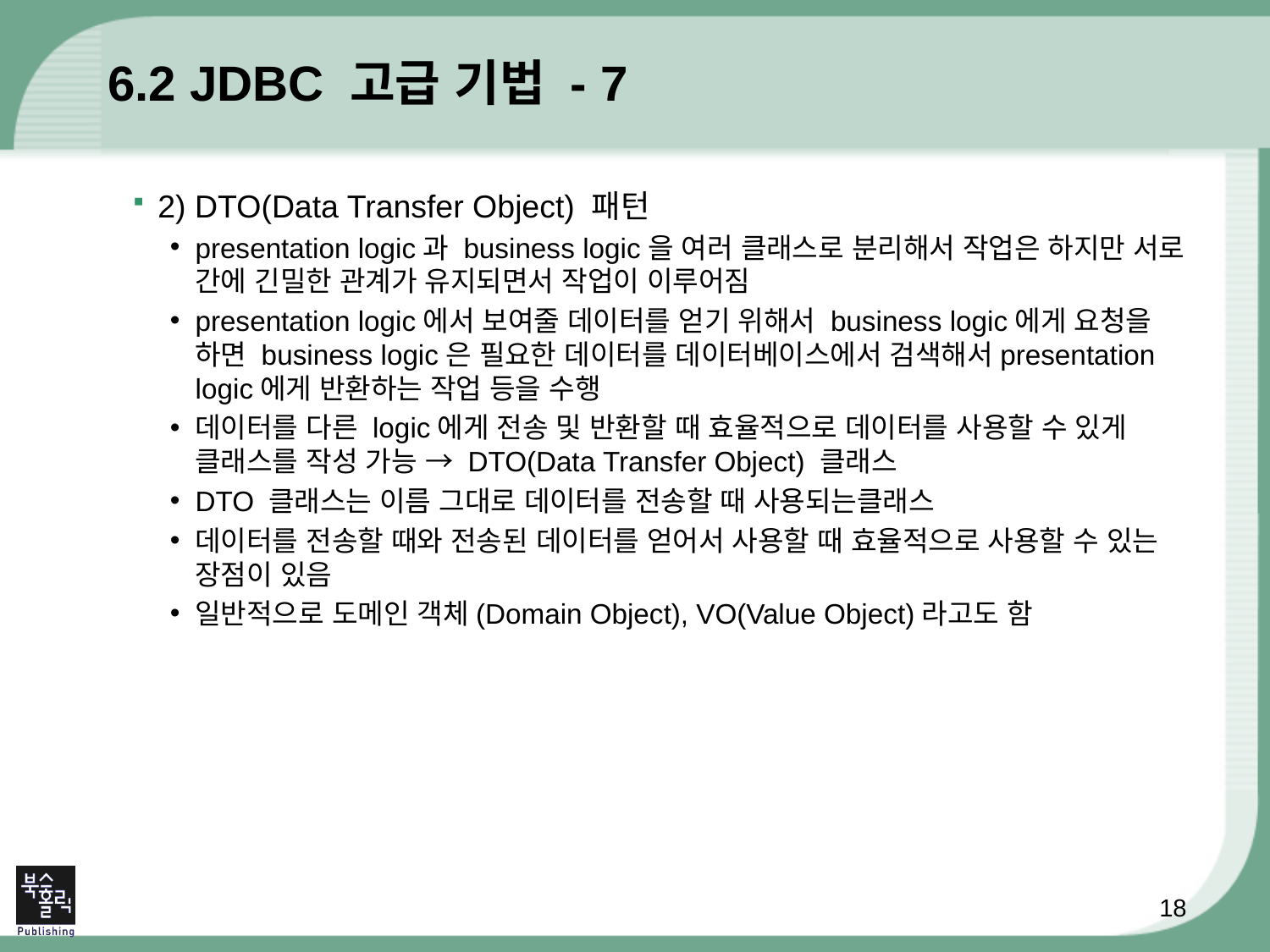

# 6.2 JDBC 고급 기법 - 7
2) DTO(Data Transfer Object) 패턴
presentation logic과 business logic을 여러 클래스로 분리해서 작업은 하지만 서로 간에 긴밀한 관계가 유지되면서 작업이 이루어짐
presentation logic에서 보여줄 데이터를 얻기 위해서 business logic에게 요청을 하면 business logic은 필요한 데이터를 데이터베이스에서 검색해서presentation logic에게 반환하는 작업 등을 수행
데이터를 다른 logic에게 전송 및 반환할 때 효율적으로 데이터를 사용할 수 있게 클래스를 작성 가능 → DTO(Data Transfer Object) 클래스
DTO 클래스는 이름 그대로 데이터를 전송할 때 사용되는클래스
데이터를 전송할 때와 전송된 데이터를 얻어서 사용할 때 효율적으로 사용할 수 있는 장점이 있음
일반적으로 도메인 객체(Domain Object), VO(Value Object)라고도 함

18